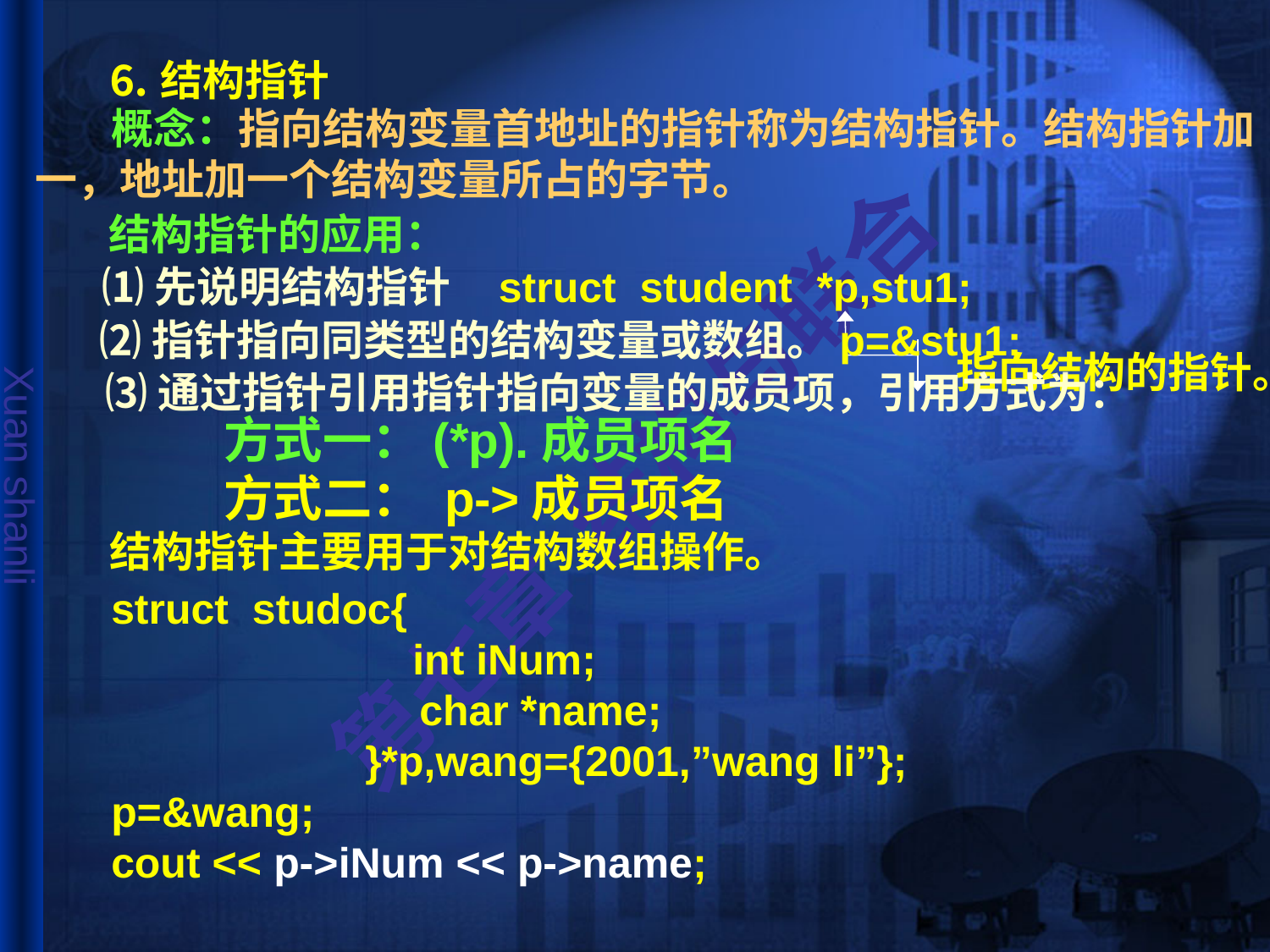

# ⒍结构指针
       概念：指向结构变量首地址的指针称为结构指针。结构指针加
一，地址加一个结构变量所占的字节。
结构指针的应用：
⑴先说明结构指针    struct  student  *p,stu1;
⑵指针指向同类型的结构变量或数组。p=&stu1;
指向结构的指针。
⑶通过指针引用指针指向变量的成员项，引用方式为：
方式一：(*p).成员项名
方式二： p->成员项名
结构指针主要用于对结构数组操作。
struct  studoc{
  		    int iNum;
                          char *name;
		}*p,wang={2001,”wang li”};
p=&wang;
cout << p->iNum << p->name;